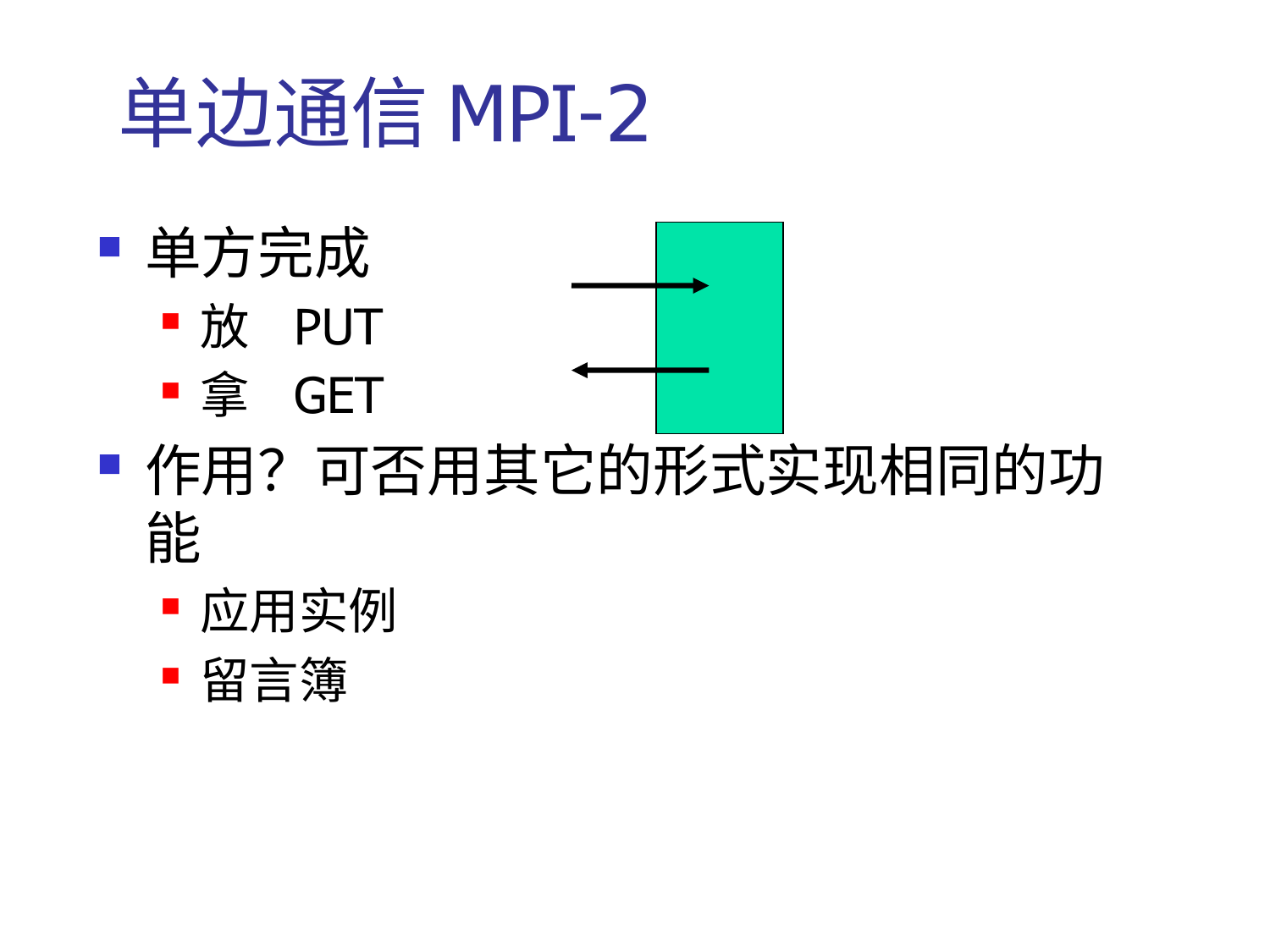

单边通信MPI-2
单方完成
放   PUT
拿   GET
作用？可否用其它的形式实现相同的功能
应用实例
留言簿